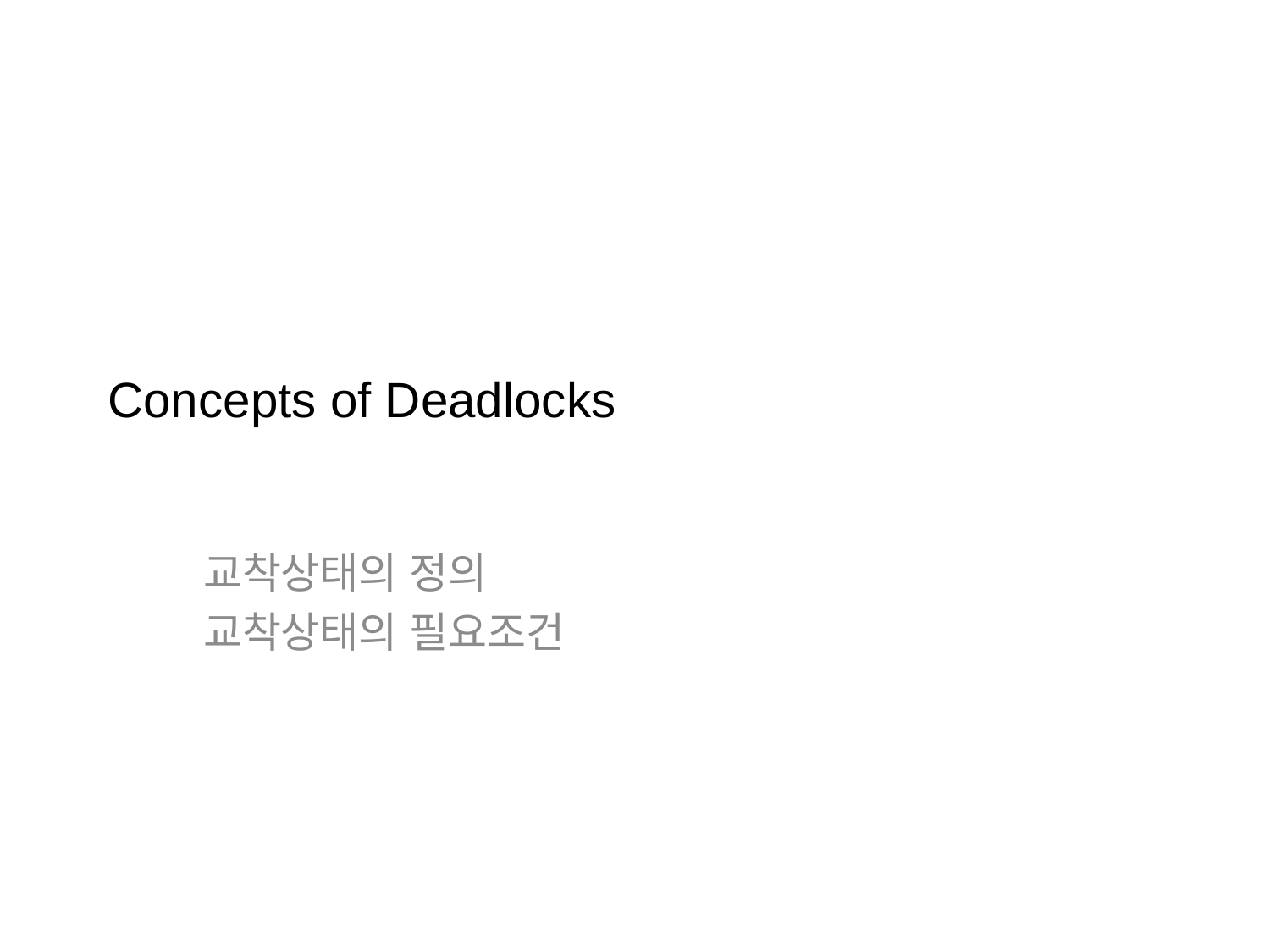

# Concepts of Deadlocks
교착상태의 정의
교착상태의 필요조건